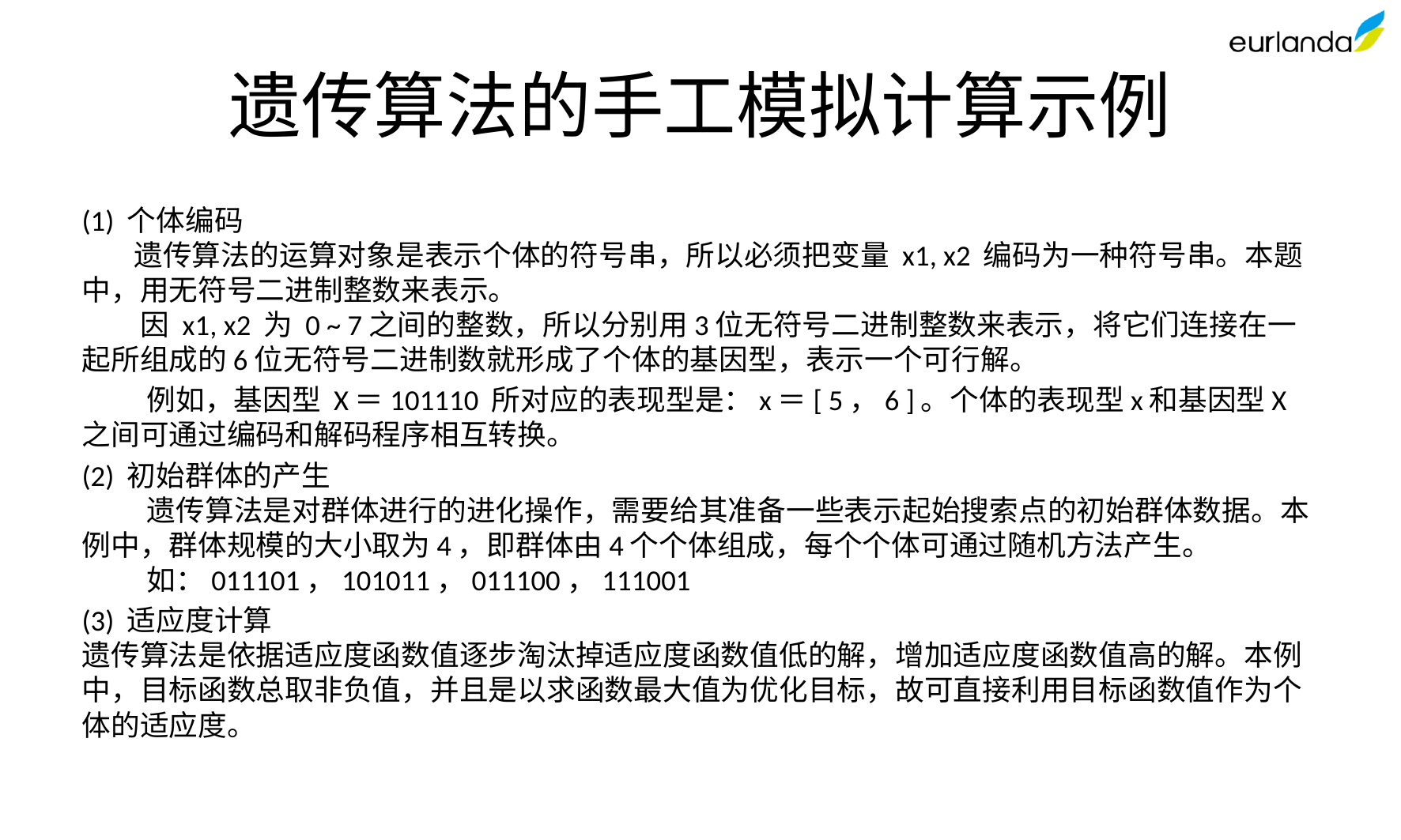

# 遗传算法的手工模拟计算示例
(1) 个体编码
        遗传算法的运算对象是表示个体的符号串，所以必须把变量 x1, x2 编码为一种符号串。本题中，用无符号二进制整数来表示。
         因 x1, x2 为 0 ~ 7之间的整数，所以分别用3位无符号二进制整数来表示，将它们连接在一起所组成的6位无符号二进制数就形成了个体的基因型，表示一个可行解。
         例如，基因型 X＝101110 所对应的表现型是：x＝[ 5，6 ]。个体的表现型x和基因型X之间可通过编码和解码程序相互转换。
(2) 初始群体的产生
          遗传算法是对群体进行的进化操作，需要给其准备一些表示起始搜索点的初始群体数据。本例中，群体规模的大小取为4，即群体由4个个体组成，每个个体可通过随机方法产生。
          如：011101，101011，011100，111001
(3) 适应度计算
遗传算法是依据适应度函数值逐步淘汰掉适应度函数值低的解，增加适应度函数值高的解。本例中，目标函数总取非负值，并且是以求函数最大值为优化目标，故可直接利用目标函数值作为个体的适应度。